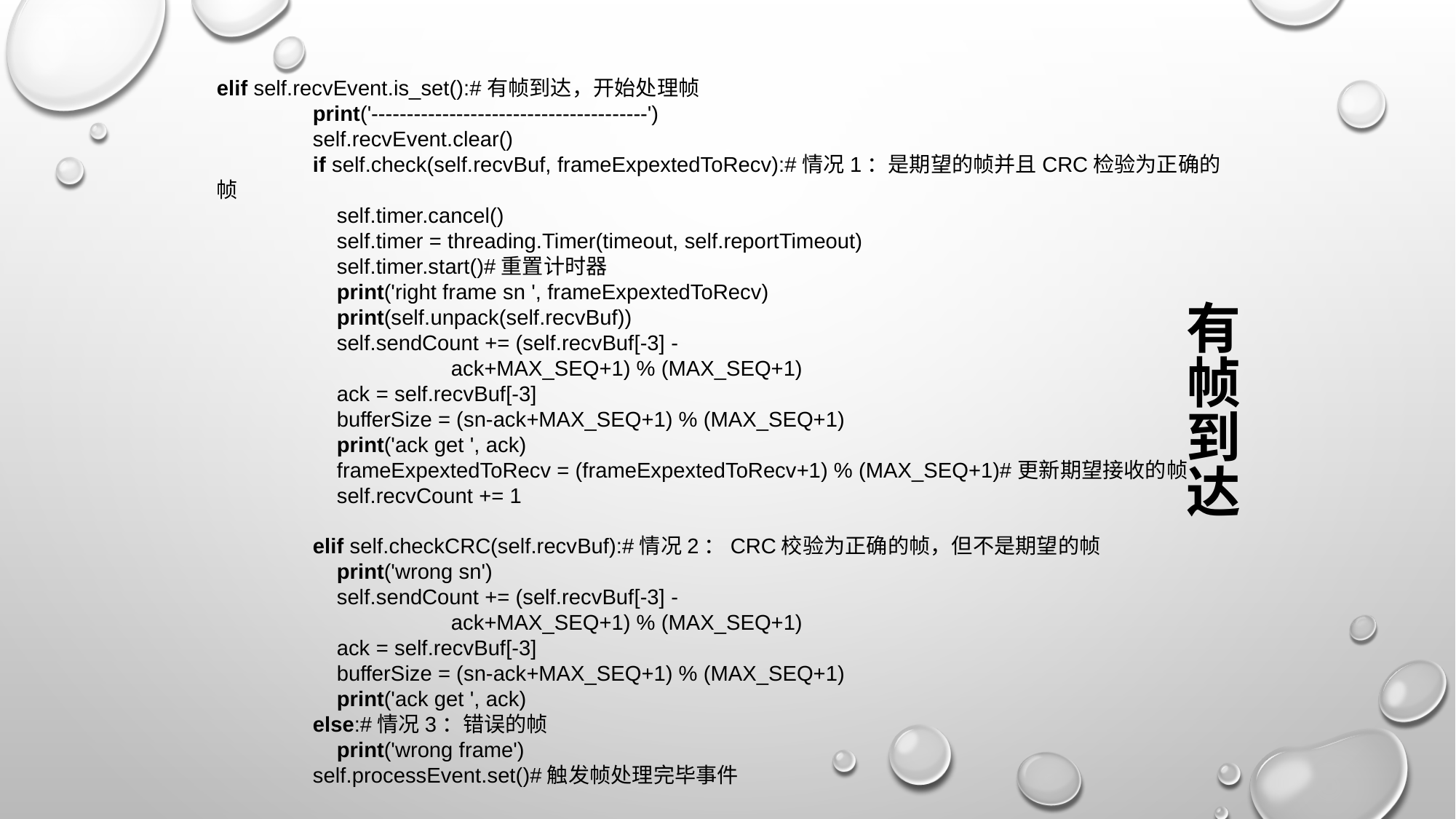

elif self.recvEvent.is_set():#有帧到达，开始处理帧
                print('---------------------------------------')
                self.recvEvent.clear()
                if self.check(self.recvBuf, frameExpextedToRecv):#情况1：是期望的帧并且CRC检验为正确的帧
                    self.timer.cancel()
                    self.timer = threading.Timer(timeout, self.reportTimeout)
                    self.timer.start()#重置计时器
                    print('right frame sn ', frameExpextedToRecv)
                    print(self.unpack(self.recvBuf))
                    self.sendCount += (self.recvBuf[-3] -
                                       ack+MAX_SEQ+1) % (MAX_SEQ+1)
                    ack = self.recvBuf[-3]
                    bufferSize = (sn-ack+MAX_SEQ+1) % (MAX_SEQ+1)
                    print('ack get ', ack)
                    frameExpextedToRecv = (frameExpextedToRecv+1) % (MAX_SEQ+1)#更新期望接收的帧
                    self.recvCount += 1

                elif self.checkCRC(self.recvBuf):#情况2：CRC校验为正确的帧，但不是期望的帧
                    print('wrong sn')
                    self.sendCount += (self.recvBuf[-3] -
                                       ack+MAX_SEQ+1) % (MAX_SEQ+1)
                    ack = self.recvBuf[-3]
                    bufferSize = (sn-ack+MAX_SEQ+1) % (MAX_SEQ+1)
                    print('ack get ', ack)
                else:#情况3：错误的帧
                    print('wrong frame')
                self.processEvent.set()#触发帧处理完毕事件
# 有帧到达